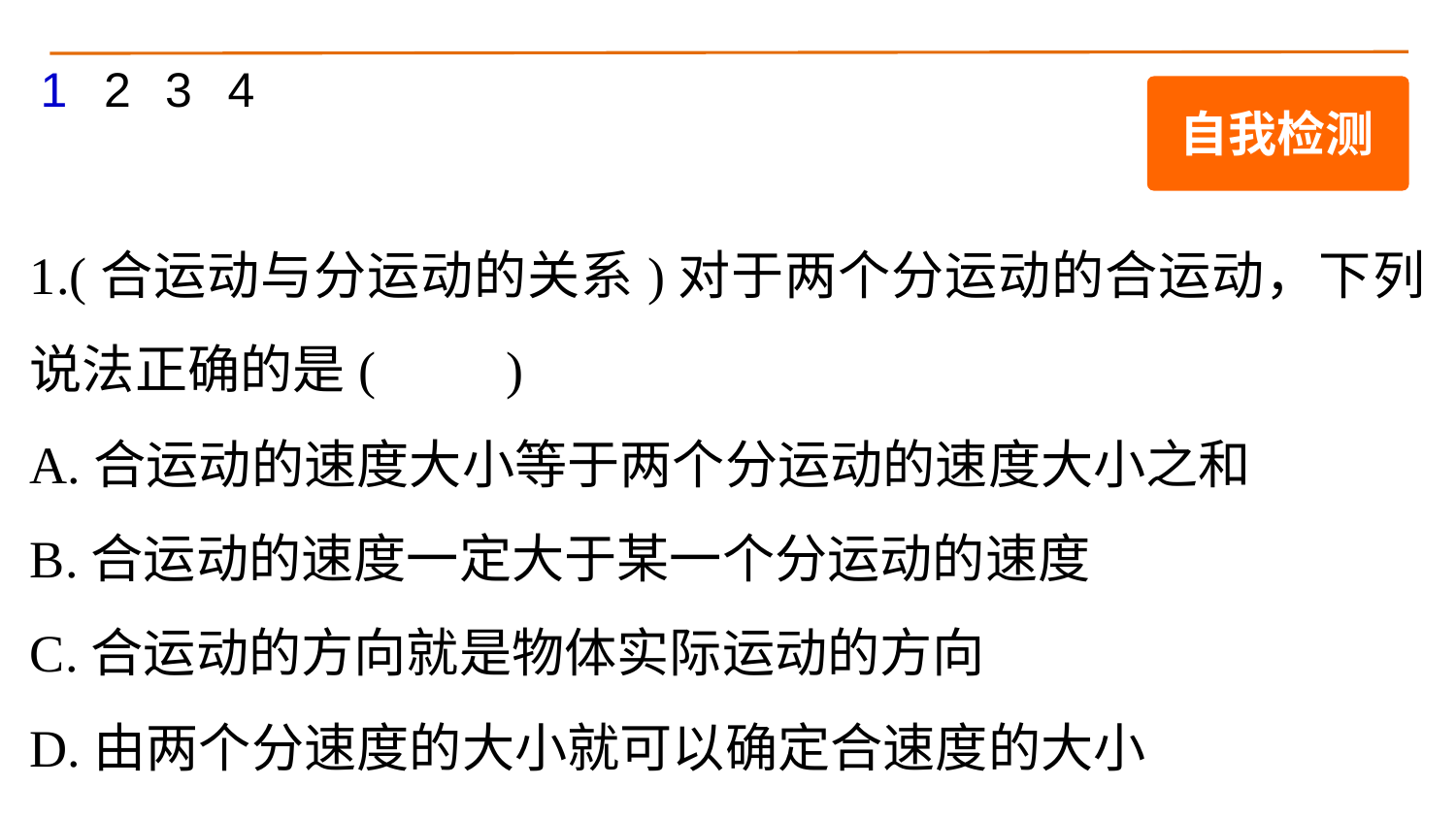

1
2
3
4

自我检测
1.(合运动与分运动的关系)对于两个分运动的合运动，下列说法正确的是(　　)
A.合运动的速度大小等于两个分运动的速度大小之和
B.合运动的速度一定大于某一个分运动的速度
C.合运动的方向就是物体实际运动的方向
D.由两个分速度的大小就可以确定合速度的大小